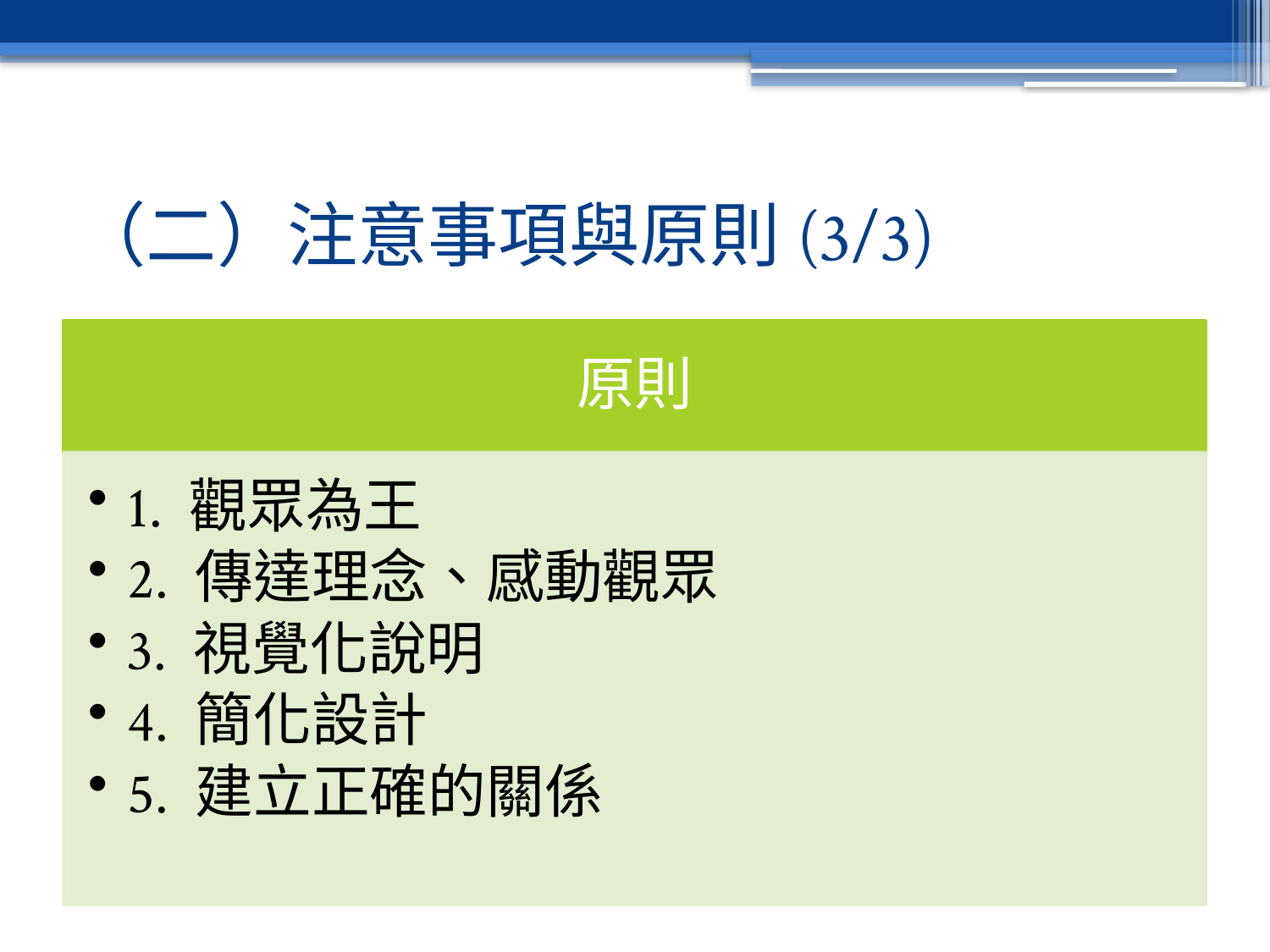

# （二）注意事項與原則(3/3)
原則
1. 觀眾為王
2. 傳達理念、感動觀眾
3. 視覺化說明
4. 簡化設計
5. 建立正確的關係